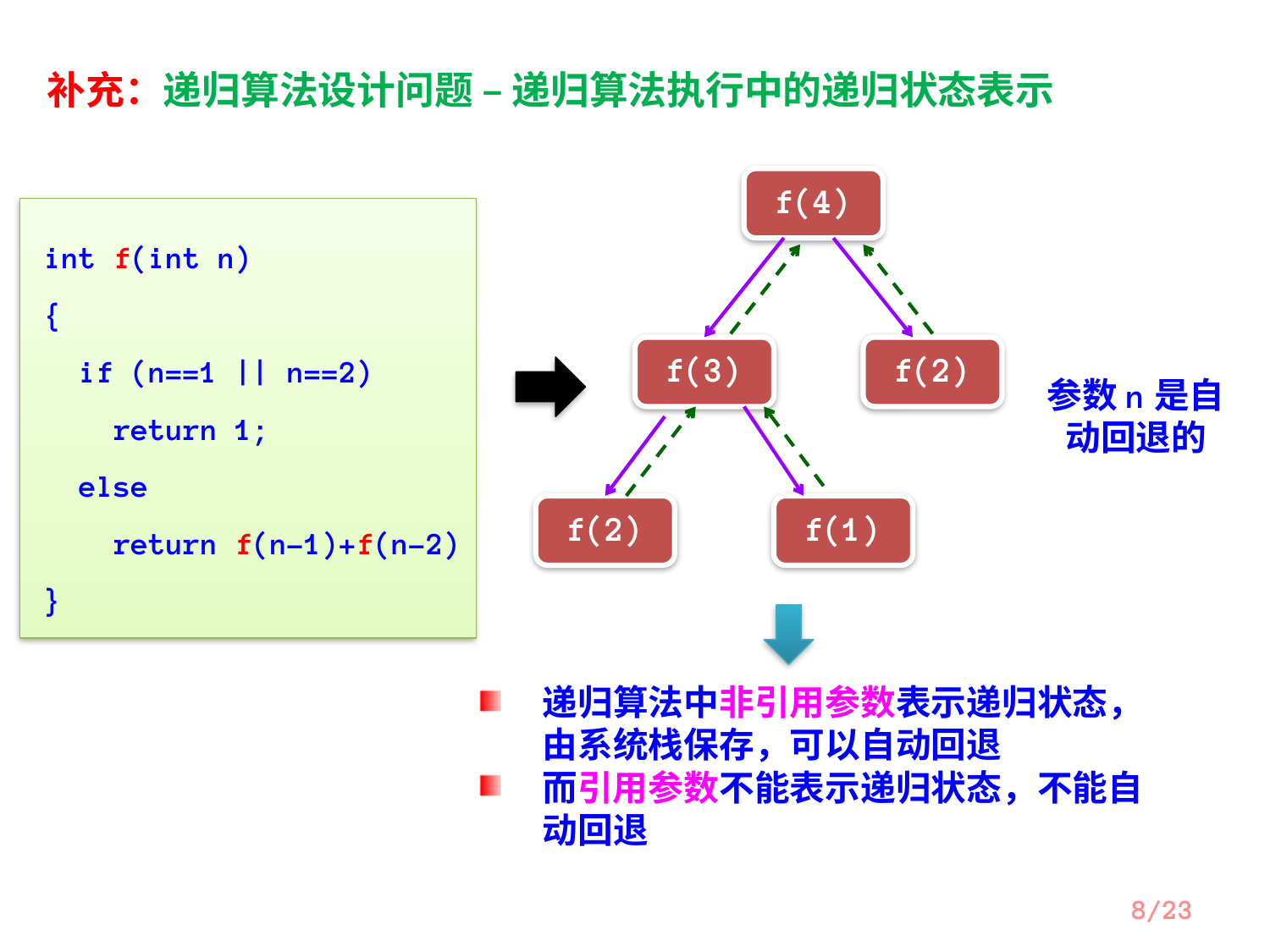

补充：递归算法设计问题 – 递归算法执行中的递归状态表示
f(4)
f(3)
f(2)

参数n是自动回退的
f(2)
f(1)
int f(int n)
{
  if (n==1 || n==2)
    return 1;
  else
    return f(n-1)+f(n-2)
}

递归算法中非引用参数表示递归状态，由系统栈保存，可以自动回退
而引用参数不能表示递归状态，不能自动回退
8/23